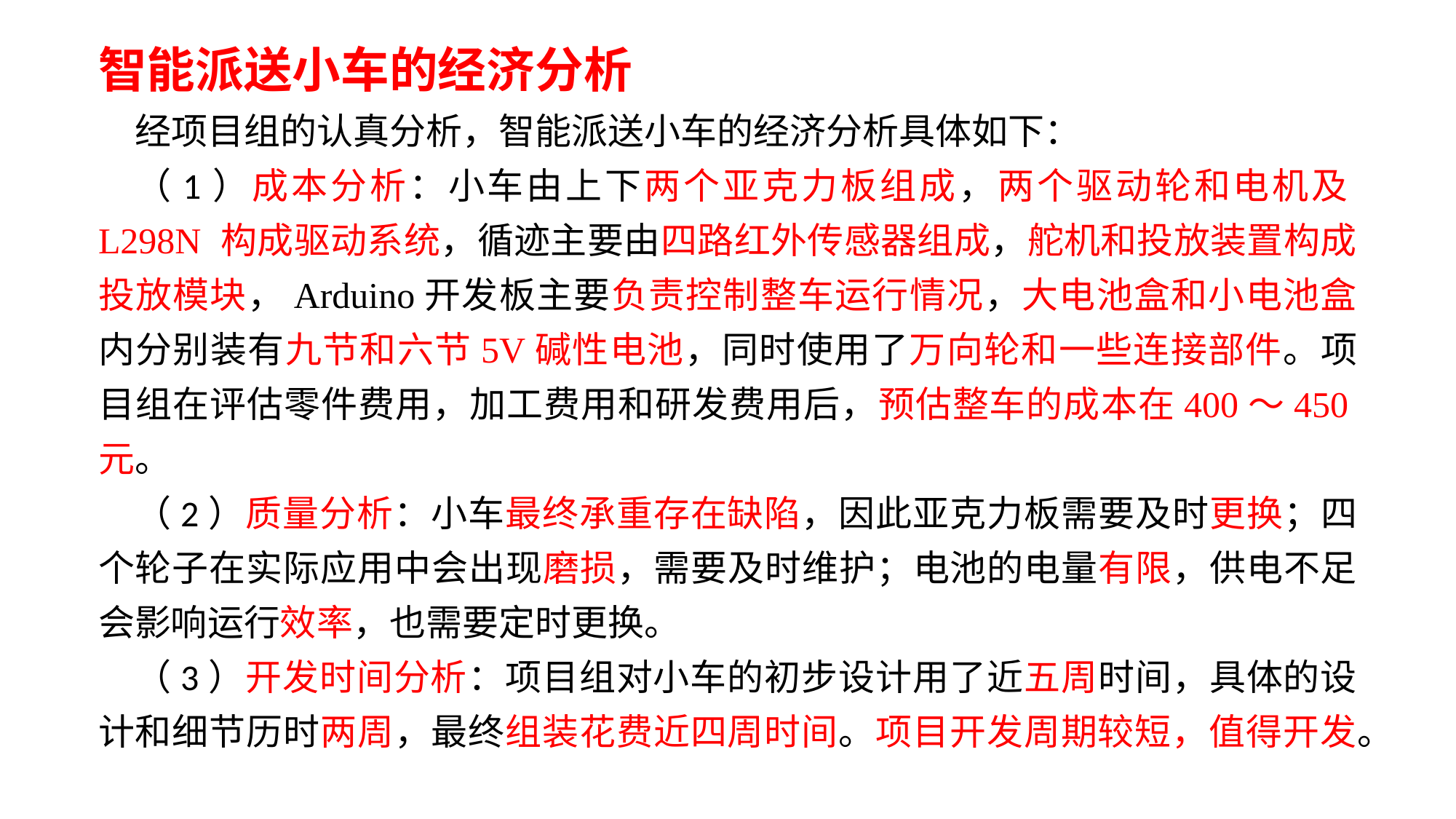

智能派送小车的经济分析
经项目组的认真分析，智能派送小车的经济分析具体如下：
（1）成本分析：小车由上下两个亚克力板组成，两个驱动轮和电机及L298N 构成驱动系统，循迹主要由四路红外传感器组成，舵机和投放装置构成投放模块，Arduino开发板主要负责控制整车运行情况，大电池盒和小电池盒内分别装有九节和六节5V碱性电池，同时使用了万向轮和一些连接部件。项目组在评估零件费用，加工费用和研发费用后，预估整车的成本在400～450元。
（2）质量分析：小车最终承重存在缺陷，因此亚克力板需要及时更换；四个轮子在实际应用中会出现磨损，需要及时维护；电池的电量有限，供电不足会影响运行效率，也需要定时更换。
（3）开发时间分析：项目组对小车的初步设计用了近五周时间，具体的设计和细节历时两周，最终组装花费近四周时间。项目开发周期较短，值得开发。